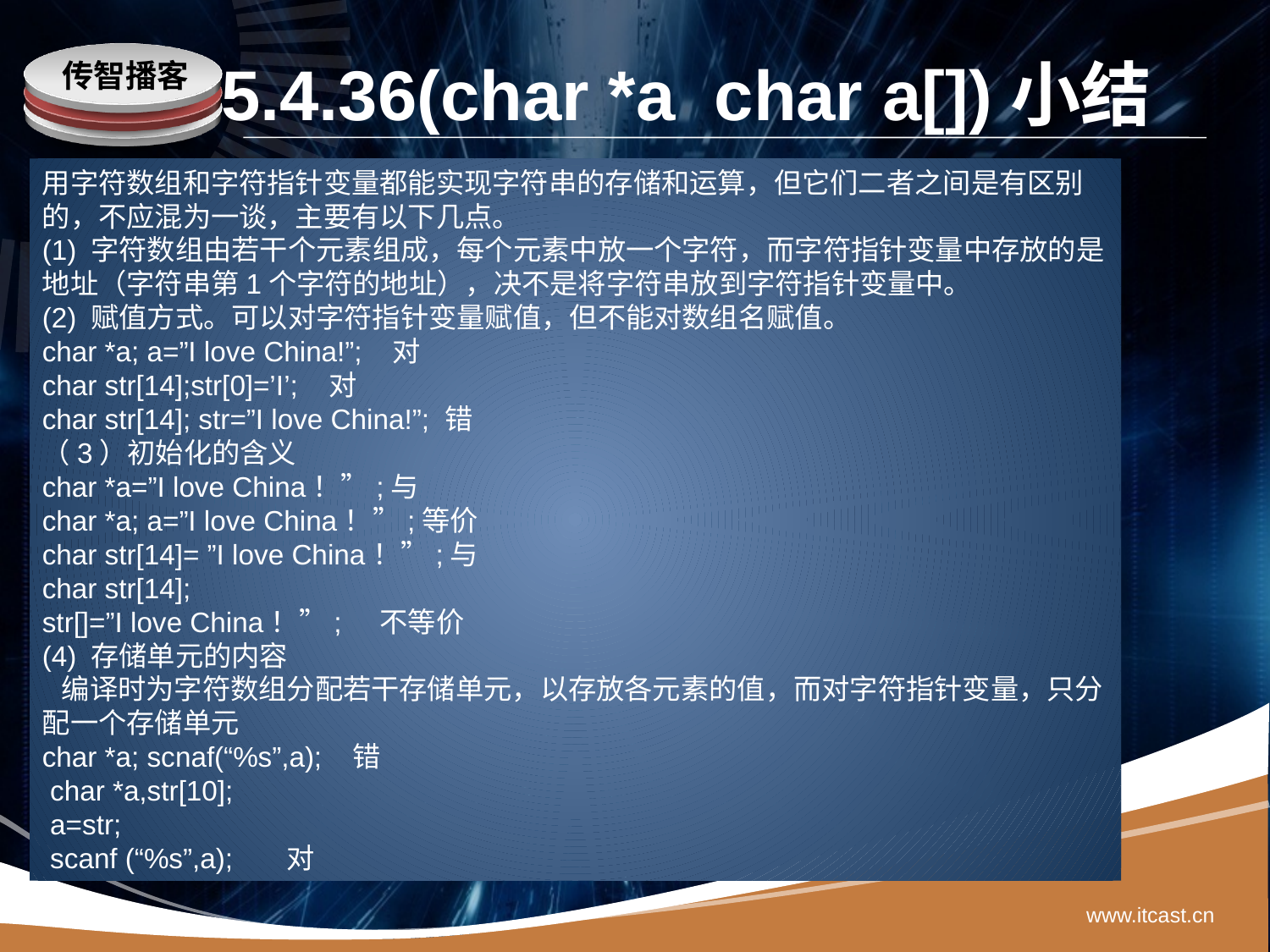

# 5.4.36(char *a  char a[])小结
用字符数组和字符指针变量都能实现字符串的存储和运算，但它们二者之间是有区别的，不应混为一谈，主要有以下几点。
(1) 字符数组由若干个元素组成，每个元素中放一个字符，而字符指针变量中存放的是地址（字符串第1个字符的地址），决不是将字符串放到字符指针变量中。
(2) 赋值方式。可以对字符指针变量赋值，但不能对数组名赋值。
char *a; a=”I love China!”;   对
char str[14];str[0]=’I’;   对
char str[14]; str=”I love China!”; 错
（3）初始化的含义
char *a=”I love China！”;与
char *a; a=”I love China！”;等价
char str[14]= ”I love China！”;与
char str[14];
str[]=”I love China！”;    不等价
(4) 存储单元的内容
  编译时为字符数组分配若干存储单元，以存放各元素的值，而对字符指针变量，只分配一个存储单元
char *a; scnaf(“%s”,a);   错
 char *a,str[10];
 a=str;
 scanf (“%s”,a);      对
www.itcast.cn